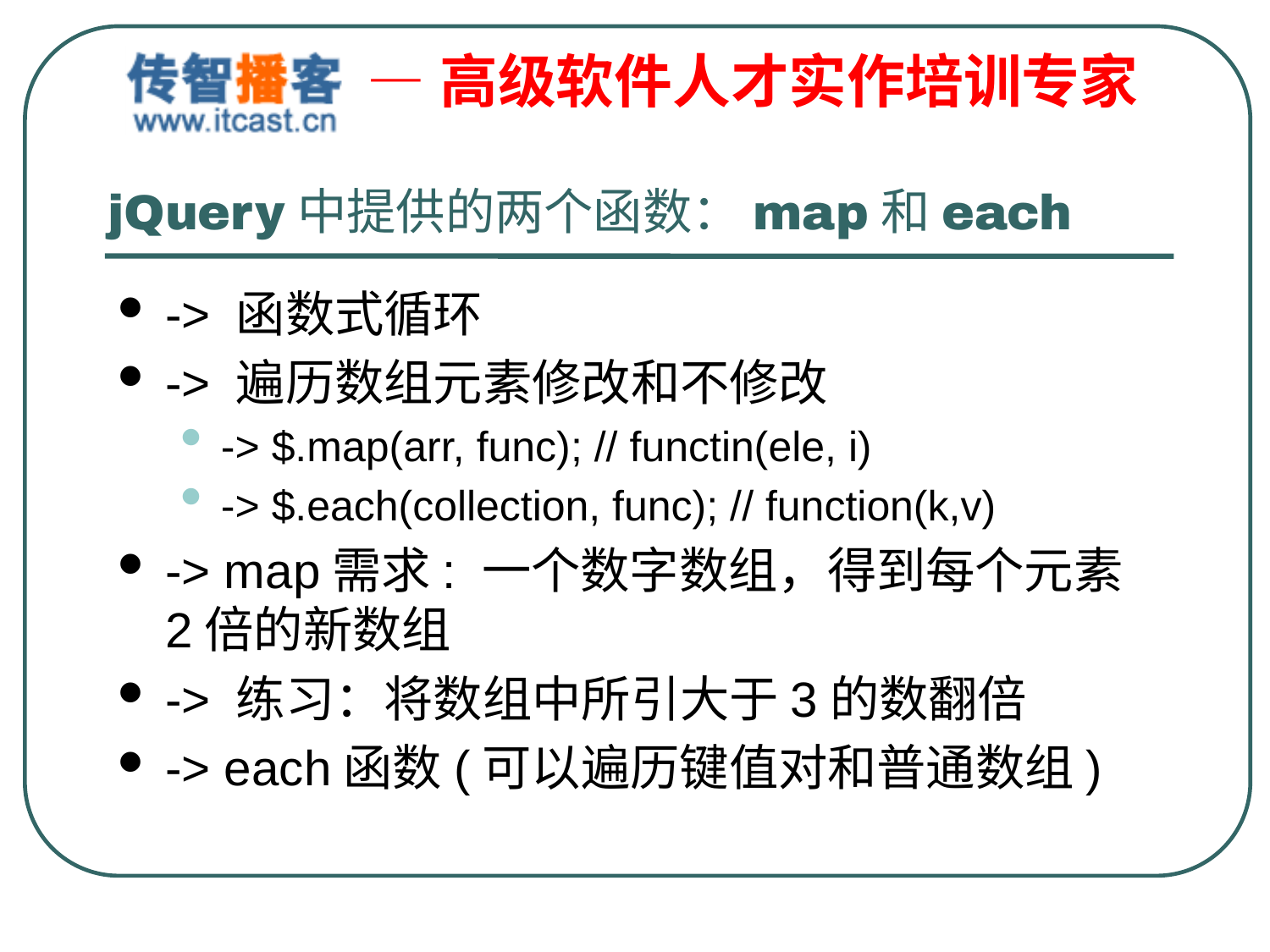

# jQuery中提供的两个函数：map和each
-> 函数式循环
-> 遍历数组元素修改和不修改
-> $.map(arr, func); // functin(ele, i)
-> $.each(collection, func); // function(k,v)
-> map需求: 一个数字数组，得到每个元素2倍的新数组
-> 练习：将数组中所引大于3的数翻倍
-> each函数(可以遍历键值对和普通数组)